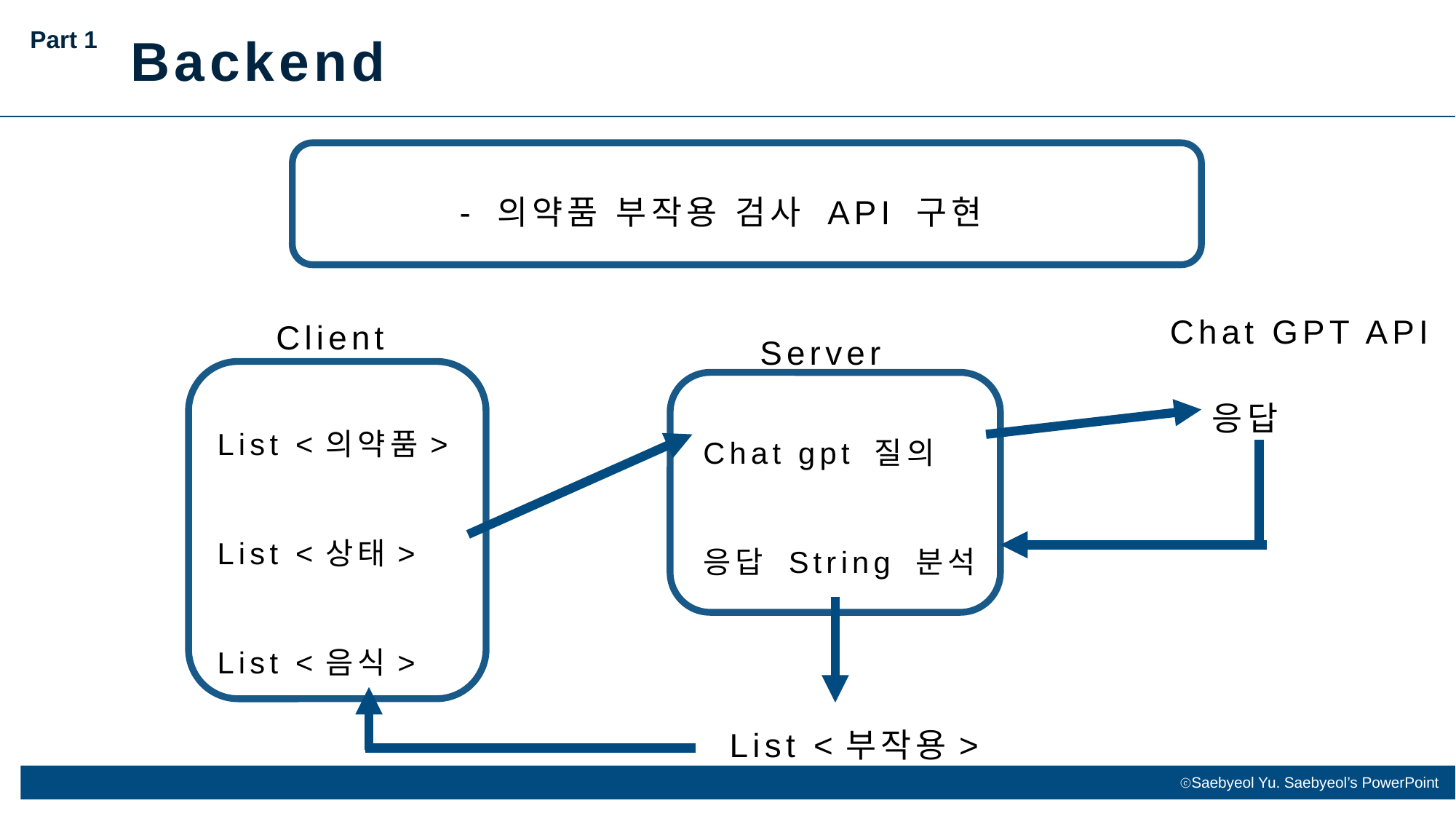

Part 1
Backend

- 의약품 부작용 검사 API 구현
Chat GPT API
Client

List <의약품>

List <상태>

List <음식>
Server

Chat gpt 질의

응답 String 분석
응답
List <부작용>